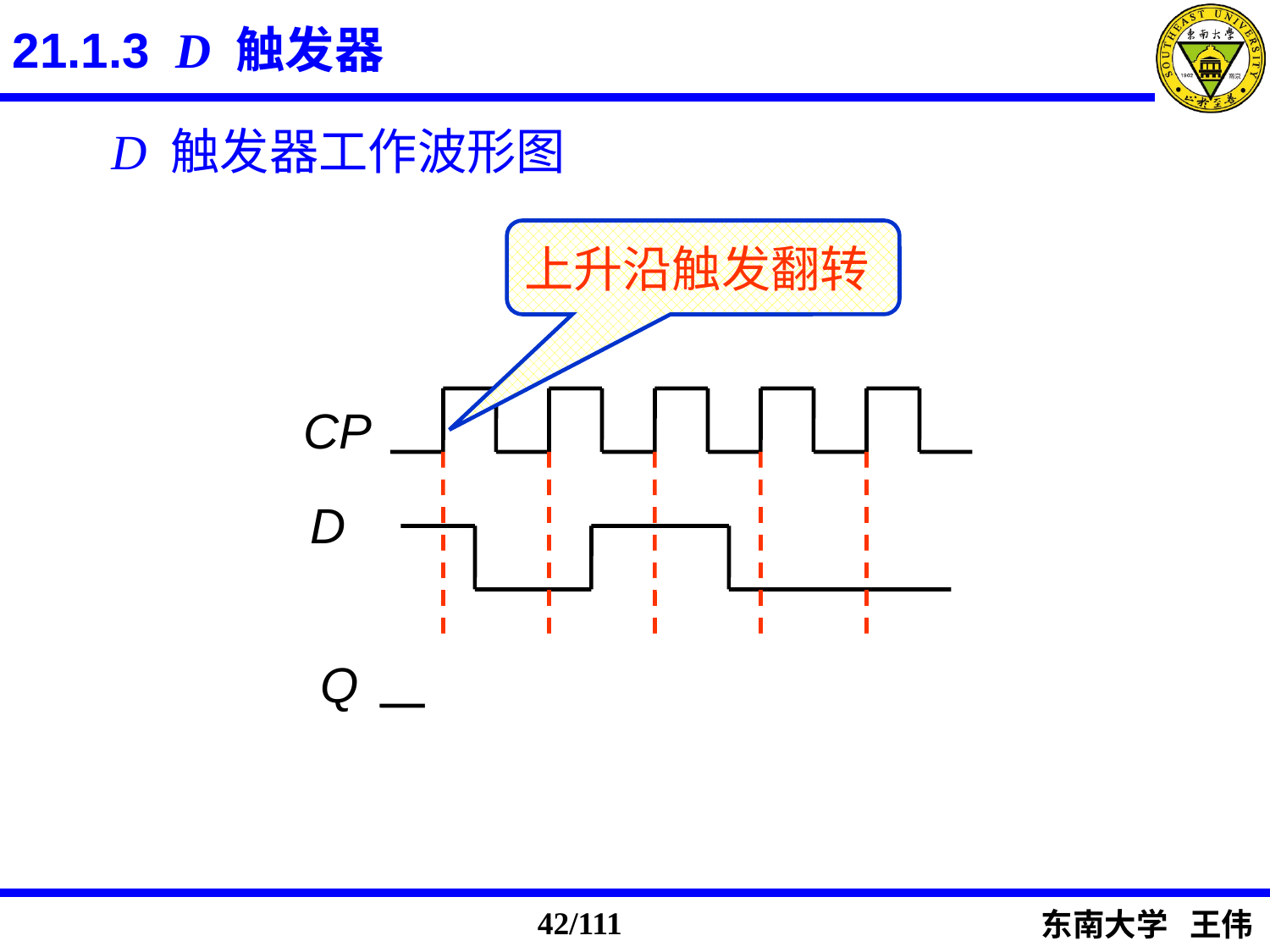

21.1.3  D 触发器
D 触发器工作波形图

上升沿触发翻转

  CP
D

Q